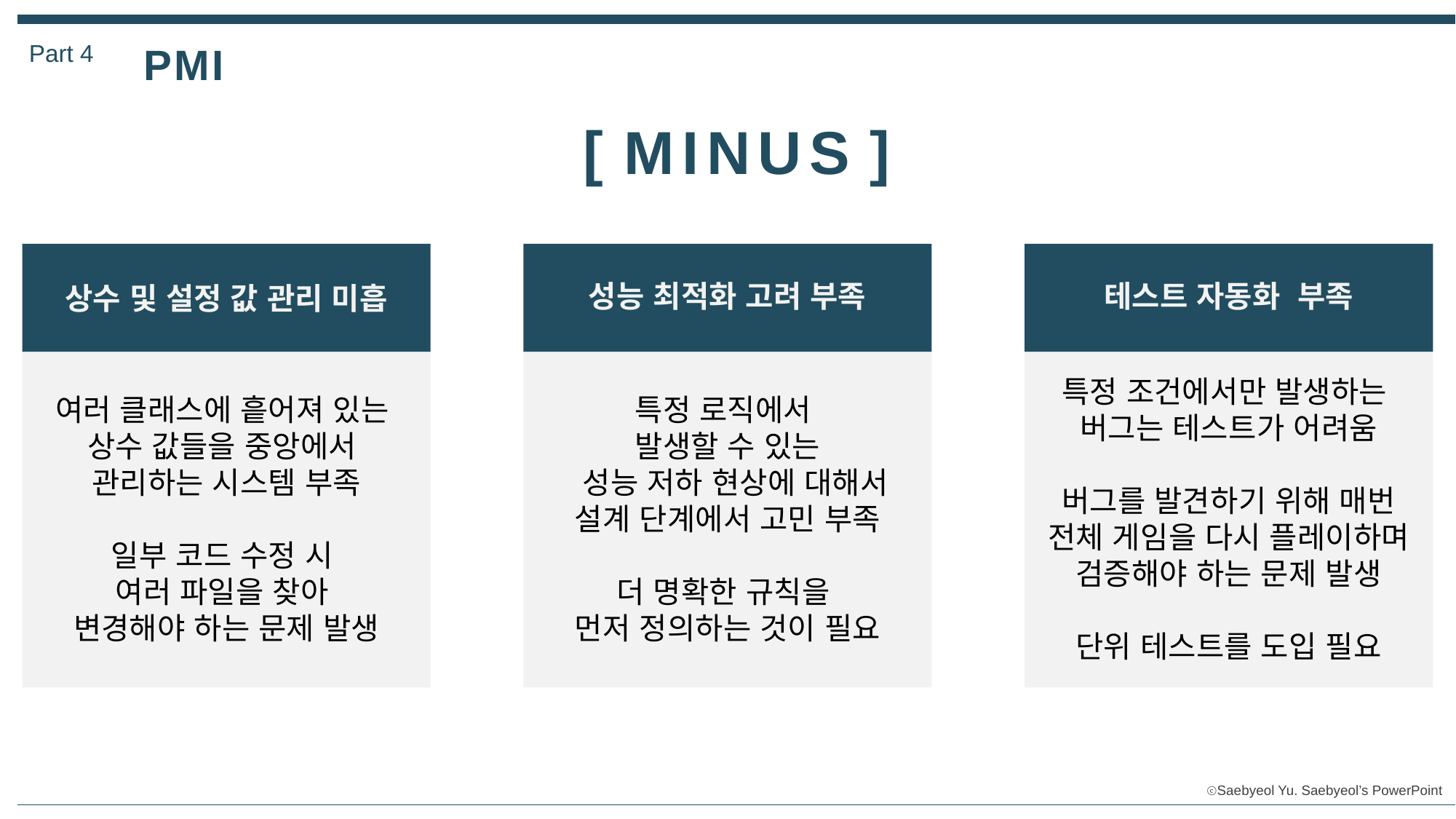

Part 4
P M I
[  M I N U S  ]

성능 최적화 고려 부족
테스트 자동화  부족
상수 및 설정 값 관리 미흡
특정 조건에서만 발생하는
버그는 테스트가 어려움

버그를 발견하기 위해 매번 전체 게임을 다시 플레이하며 검증해야 하는 문제 발생
단위 테스트를 도입 필요
여러 클래스에 흩어져 있는
상수 값들을 중앙에서
관리하는 시스템 부족

일부 코드 수정 시
여러 파일을 찾아
변경해야 하는 문제 발생
특정 로직에서
발생할 수 있는
 성능 저하 현상에 대해서
설계 단계에서 고민 부족
더 명확한 규칙을
먼저 정의하는 것이 필요